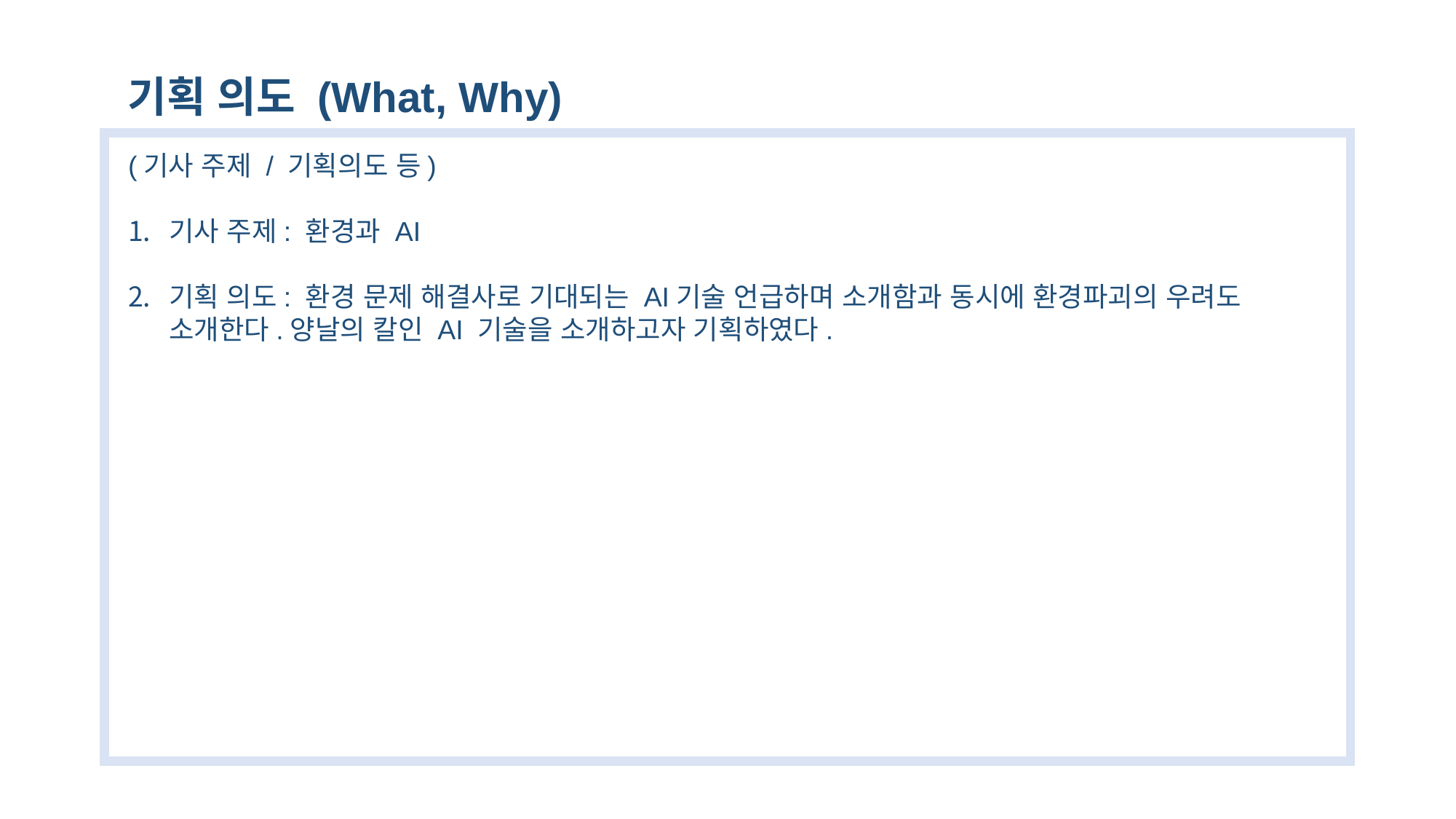

기획 의도 (What, Why)

(기사 주제 / 기획의도 등)

기사 주제: 환경과 AI

기획 의도: 환경 문제 해결사로 기대되는 AI기술 언급하며 소개함과 동시에 환경파괴의 우려도 소개한다.양날의 칼인 AI 기술을 소개하고자 기획하였다.